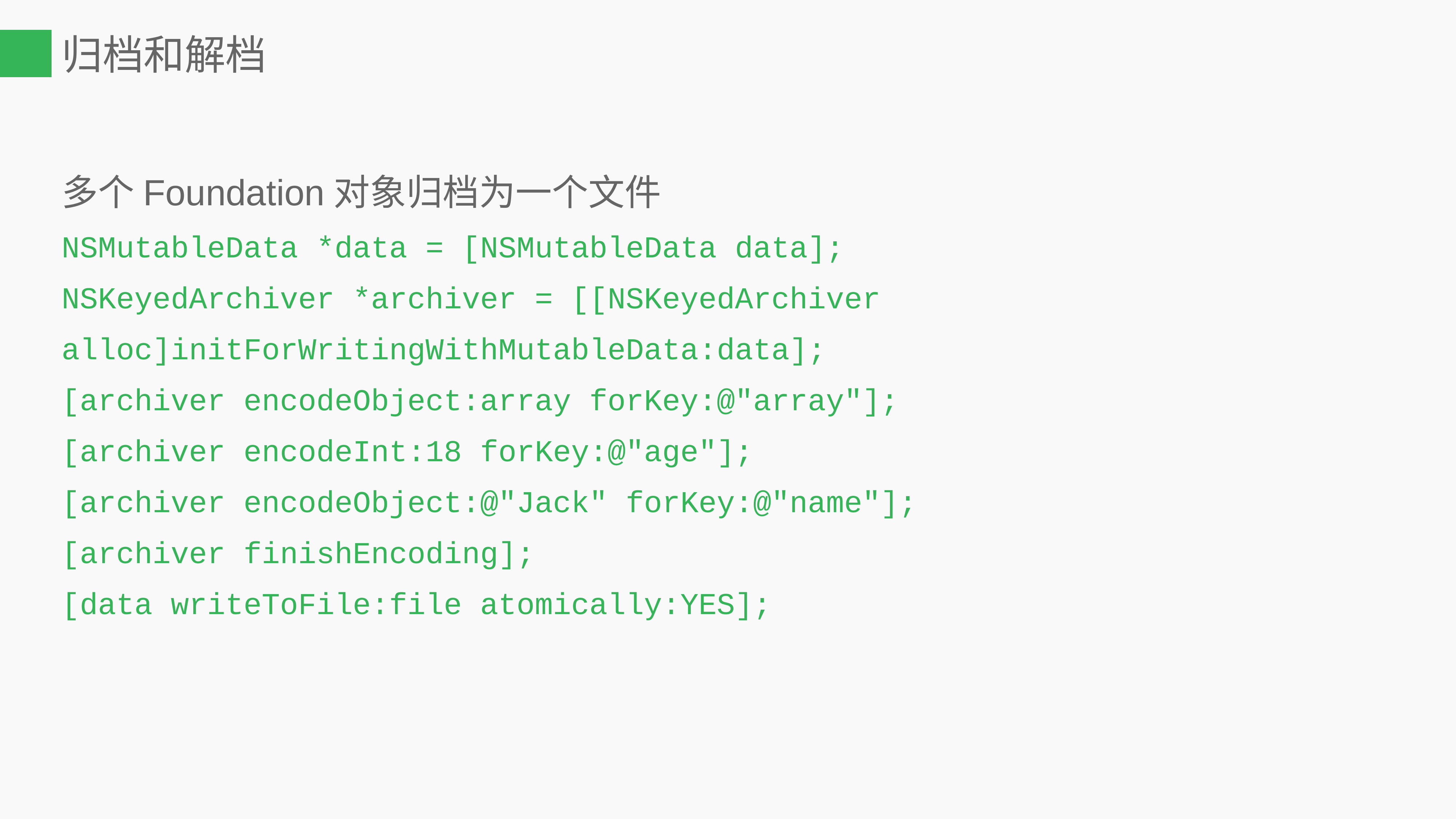

# 归档和解档
多个Foundation对象归档为一个文件
NSMutableData *data = [NSMutableData data];
NSKeyedArchiver *archiver = [[NSKeyedArchiver alloc]initForWritingWithMutableData:data];
[archiver encodeObject:array forKey:@"array"];
[archiver encodeInt:18 forKey:@"age"];
[archiver encodeObject:@"Jack" forKey:@"name"];
[archiver finishEncoding];
[data writeToFile:file atomically:YES];